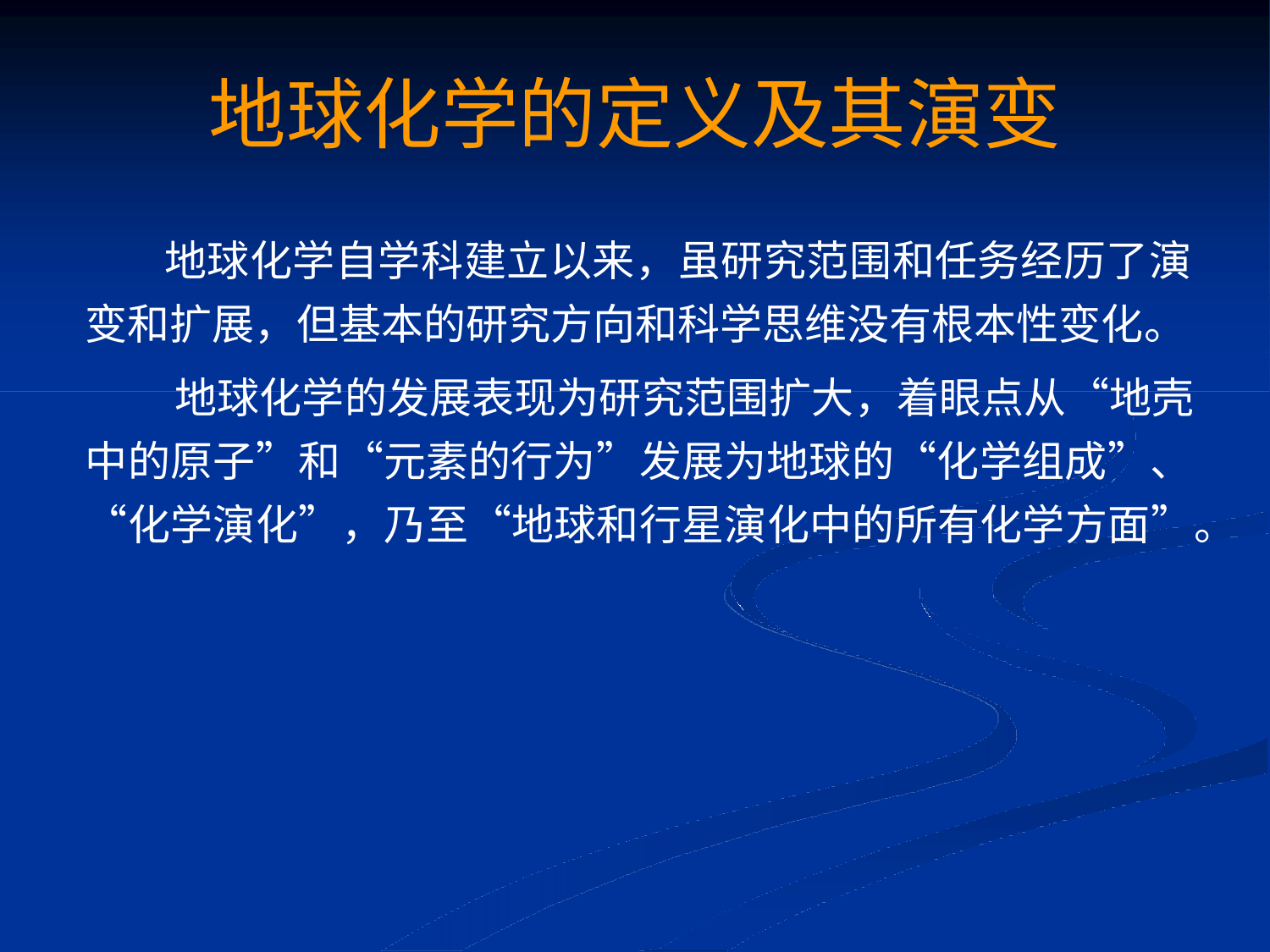

# 地球化学的定义及其演变
地球化学自学科建立以来，虽研究范围和任务经历了演 变和扩展，但基本的研究方向和科学思维没有根本性变化。
地球化学的发展表现为研究范围扩大，着眼点从“地壳 中的原子”和“元素的行为”发展为地球的“化学组成”、 “化学演化”，乃至“地球和行星演化中的所有化学方面”。